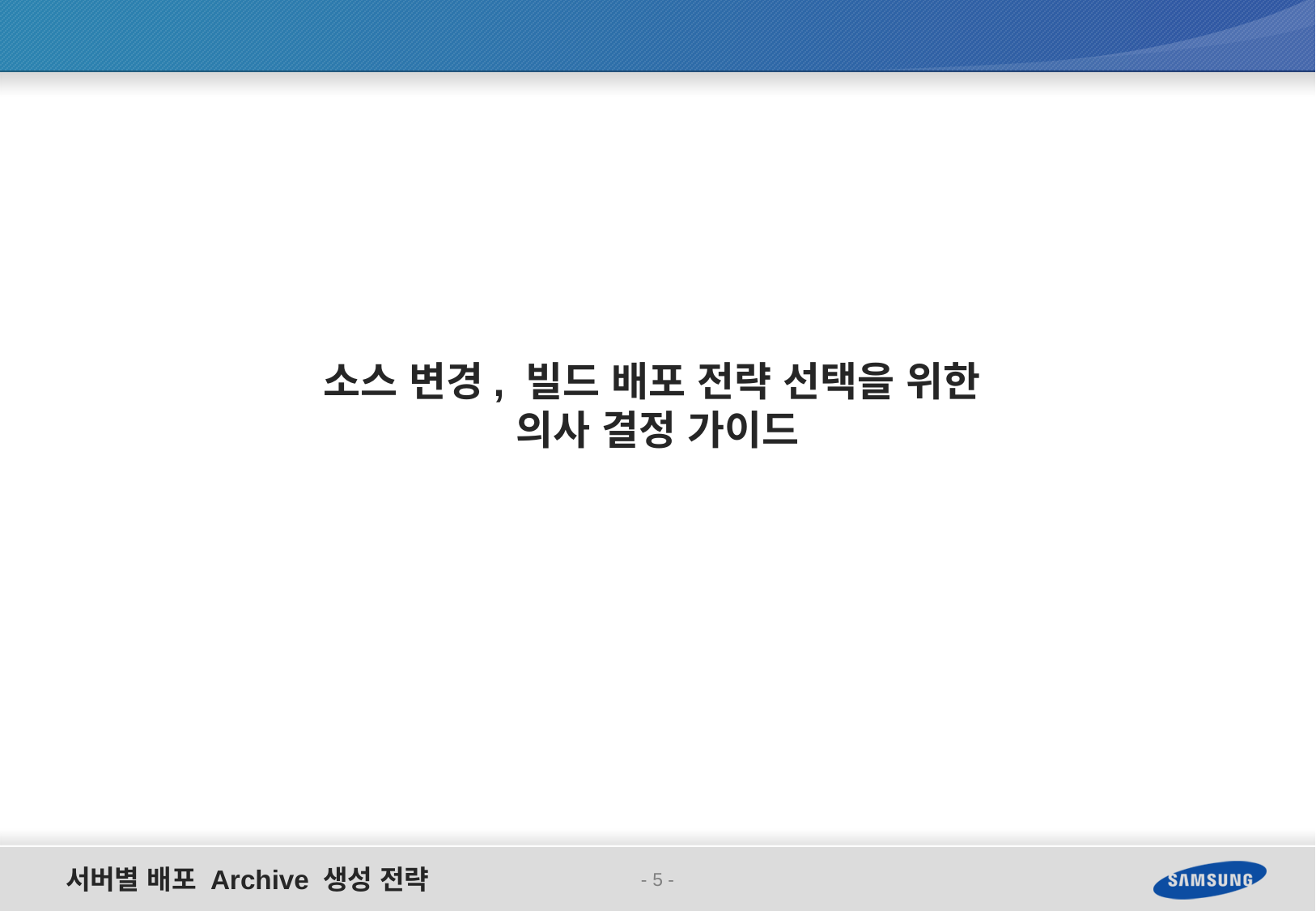

소스 변경, 빌드 배포 전략 선택을 위한
의사 결정 가이드